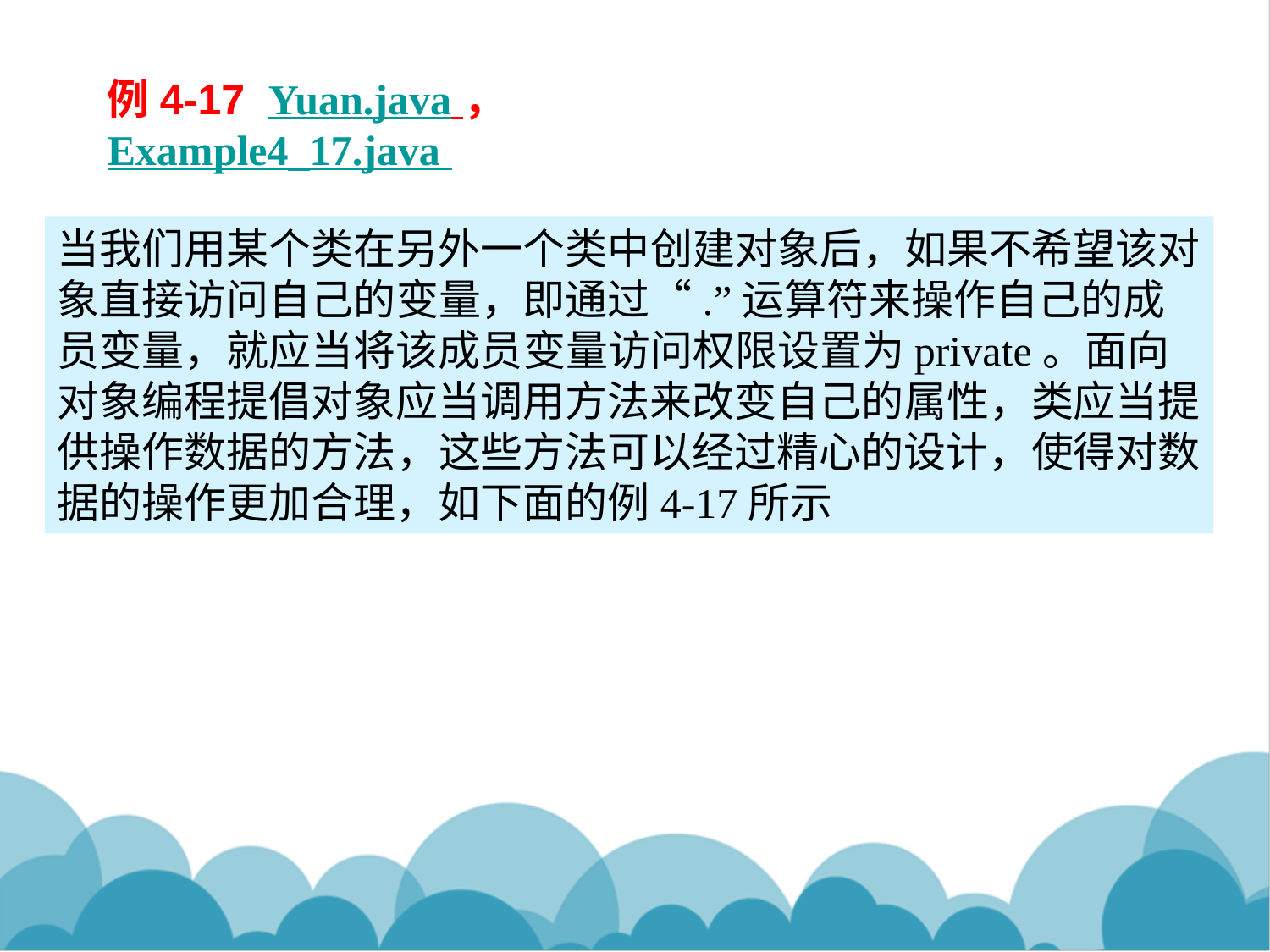

例4-17  Yuan.java ，Example4_17.java
当我们用某个类在另外一个类中创建对象后，如果不希望该对象直接访问自己的变量，即通过“.”运算符来操作自己的成员变量，就应当将该成员变量访问权限设置为private。面向对象编程提倡对象应当调用方法来改变自己的属性，类应当提供操作数据的方法，这些方法可以经过精心的设计，使得对数据的操作更加合理，如下面的例4-17所示

119